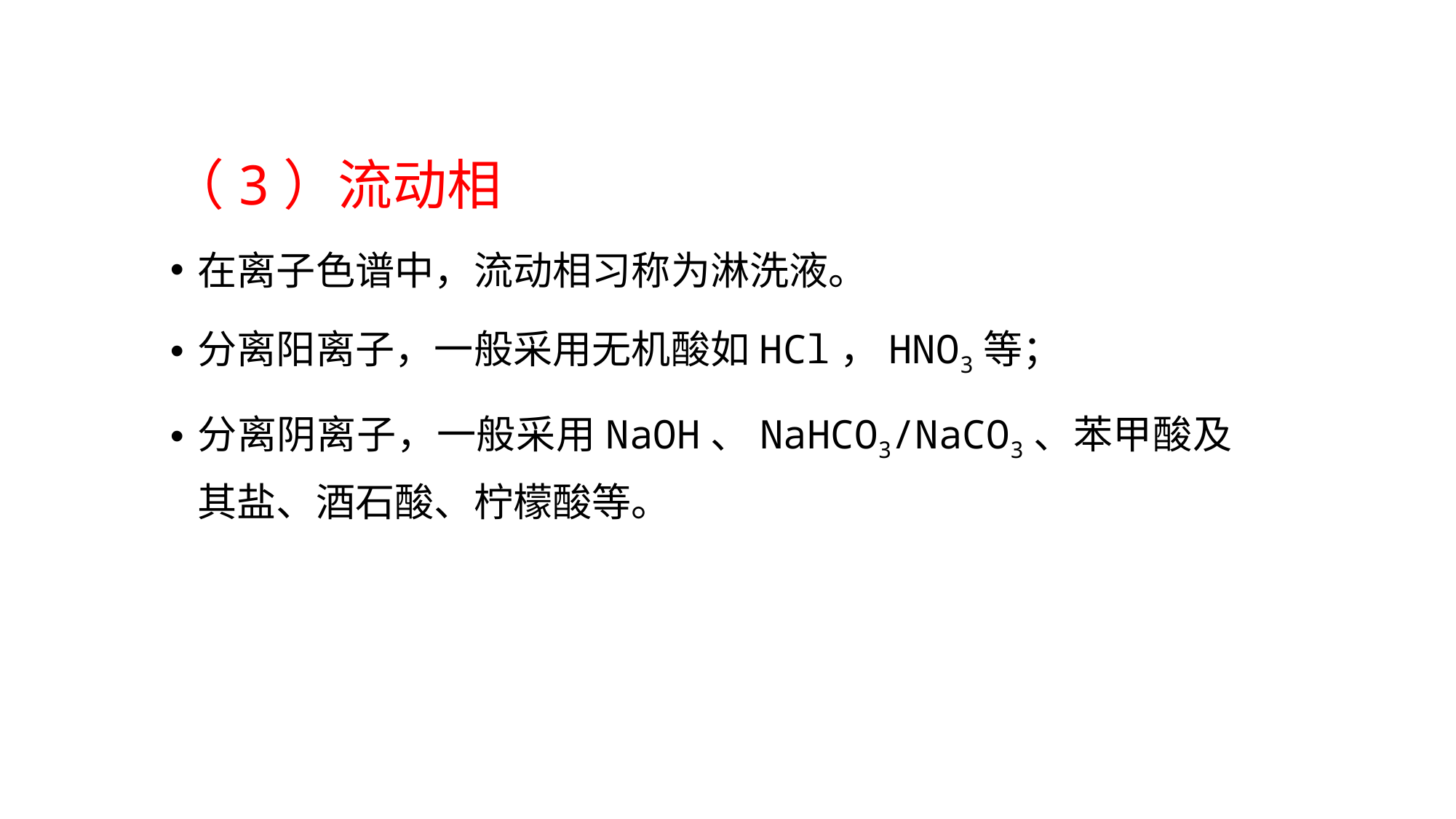

（3）流动相
在离子色谱中，流动相习称为淋洗液。
分离阳离子，一般采用无机酸如HCl，HNO3等；
分离阴离子，一般采用NaOH、NaHCO3/NaCO3、苯甲酸及其盐、酒石酸、柠檬酸等。